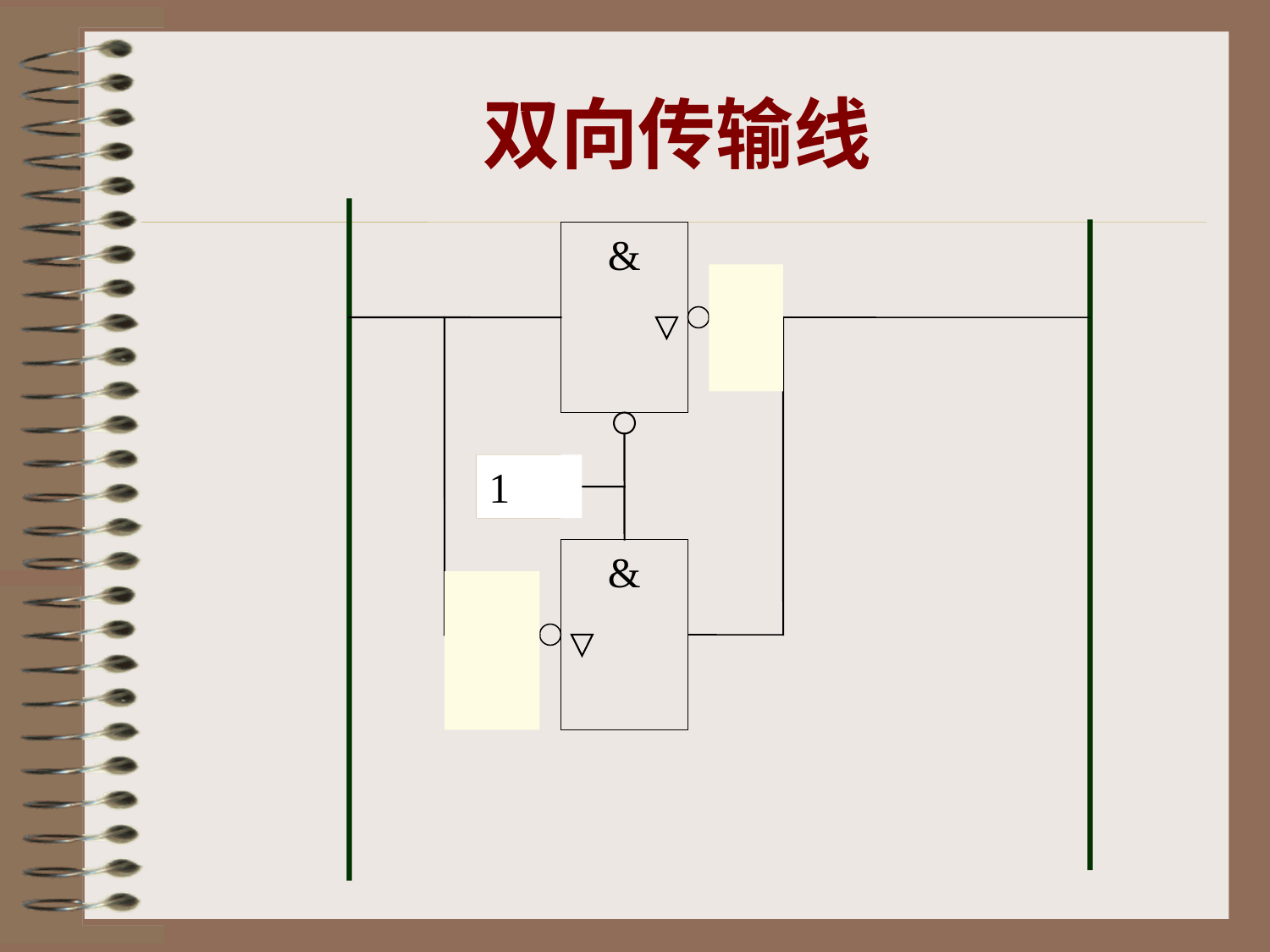

# 双向传输线

&

&

EN
0
1